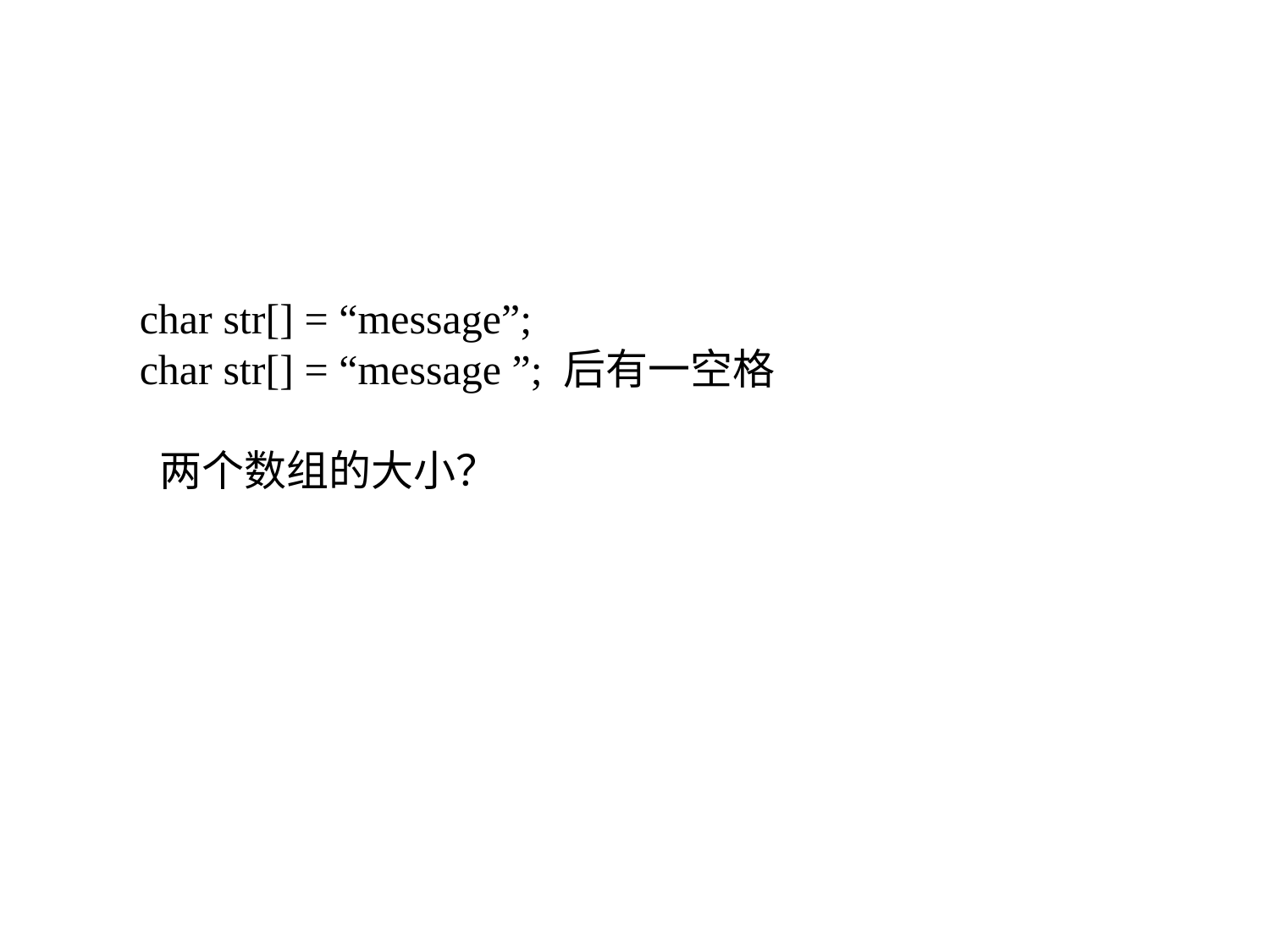

char str[] = “message”;
char str[] = “message ”; 后有一空格

 两个数组的大小？